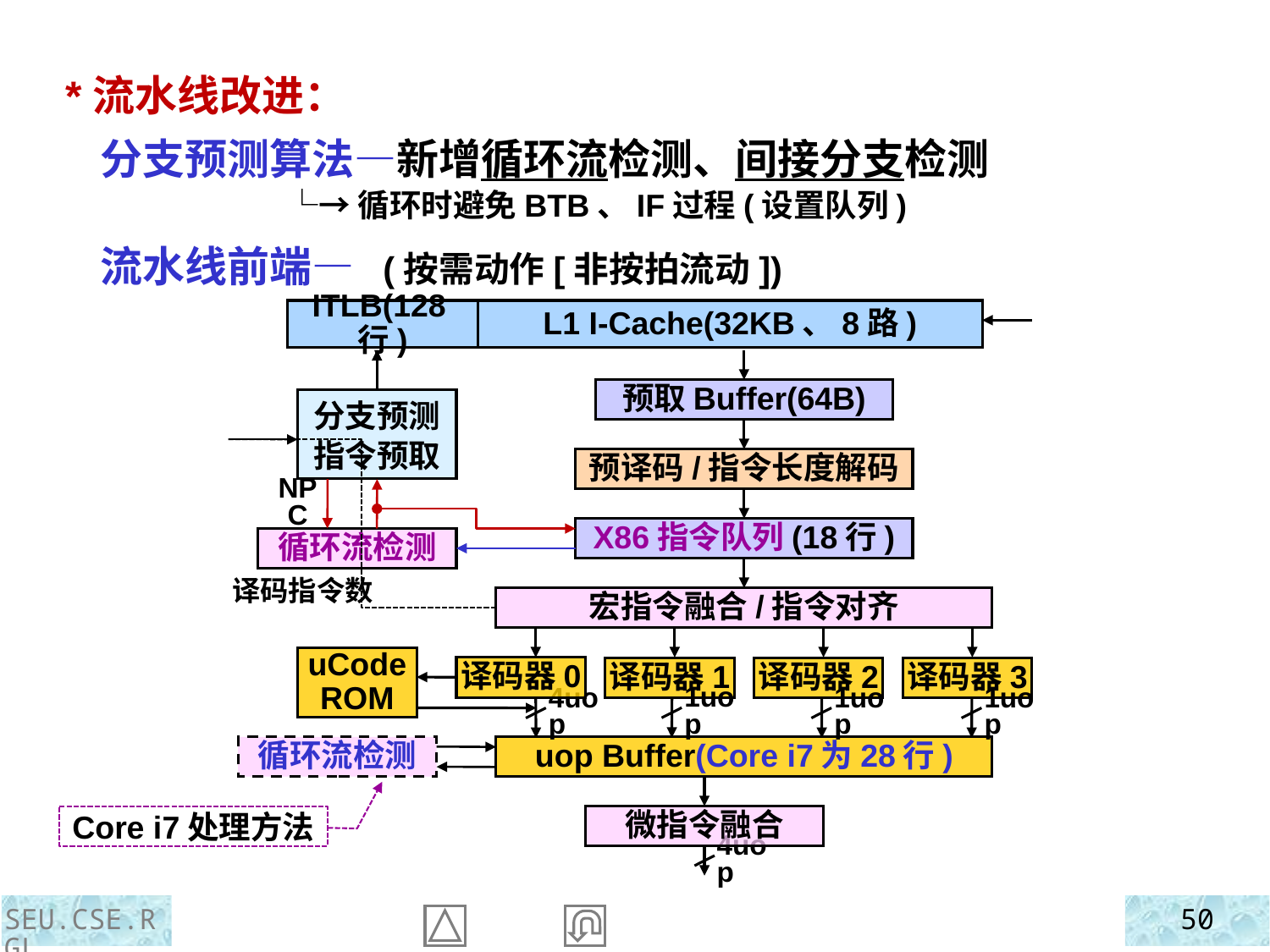

*流水线改进：
     分支预测算法—新增循环流检测、间接分支检测
                                  └→循环时避免BTB、IF过程(设置队列)
     流水线前端—  (按需动作[非按拍流动])
ITLB(128行)
L1 I-Cache(32KB、8路)
预取Buffer(64B)
分支预测
指令预取
预译码/指令长度解码
X86指令队列(18行)
译码指令数
宏指令融合/指令对齐
uCode
ROM
译码器0
译码器1
译码器2
译码器3

1uop

4uop

1uop

1uop

uop Buffer(Core i7为28行)
微指令融合
4uop

NPC
循环流检测
循环流检测
Core i7处理方法
SEU.CSE.RGL
50